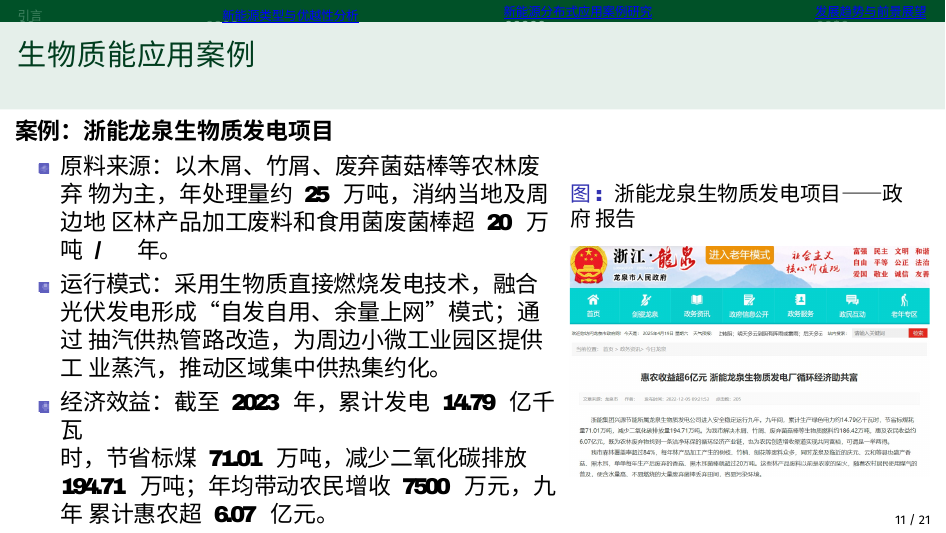

引言	新能源类型与优越性分析

生物质能应用案例
新能源分布式应用案例研究
发展趋势与前景展望

案例：浙能龙泉生物质发电项目
原料来源：以木屑、竹屑、废弃菌菇棒等农林废弃 物为主，年处理量约 25 万吨，消纳当地及周边地 区林产品加工废料和食用菌废菌棒超 20  万吨 /  年。
运行模式：采用生物质直接燃烧发电技术，融合 光伏发电形成“自发自用、余量上网”模式；通过 抽汽供热管路改造，为周边小微工业园区提供工 业蒸汽，推动区域集中供热集约化。
经济效益：截至 2023 年，累计发电 14.79 亿千瓦
时，节省标煤 71.01 万吨，减少二氧化碳排放
194.71 万吨；年均带动农民增收 7500 万元，九年 累计惠农超 6.07 亿元。

图: 浙能龙泉生物质发电项目——政府 报告

11 / 21